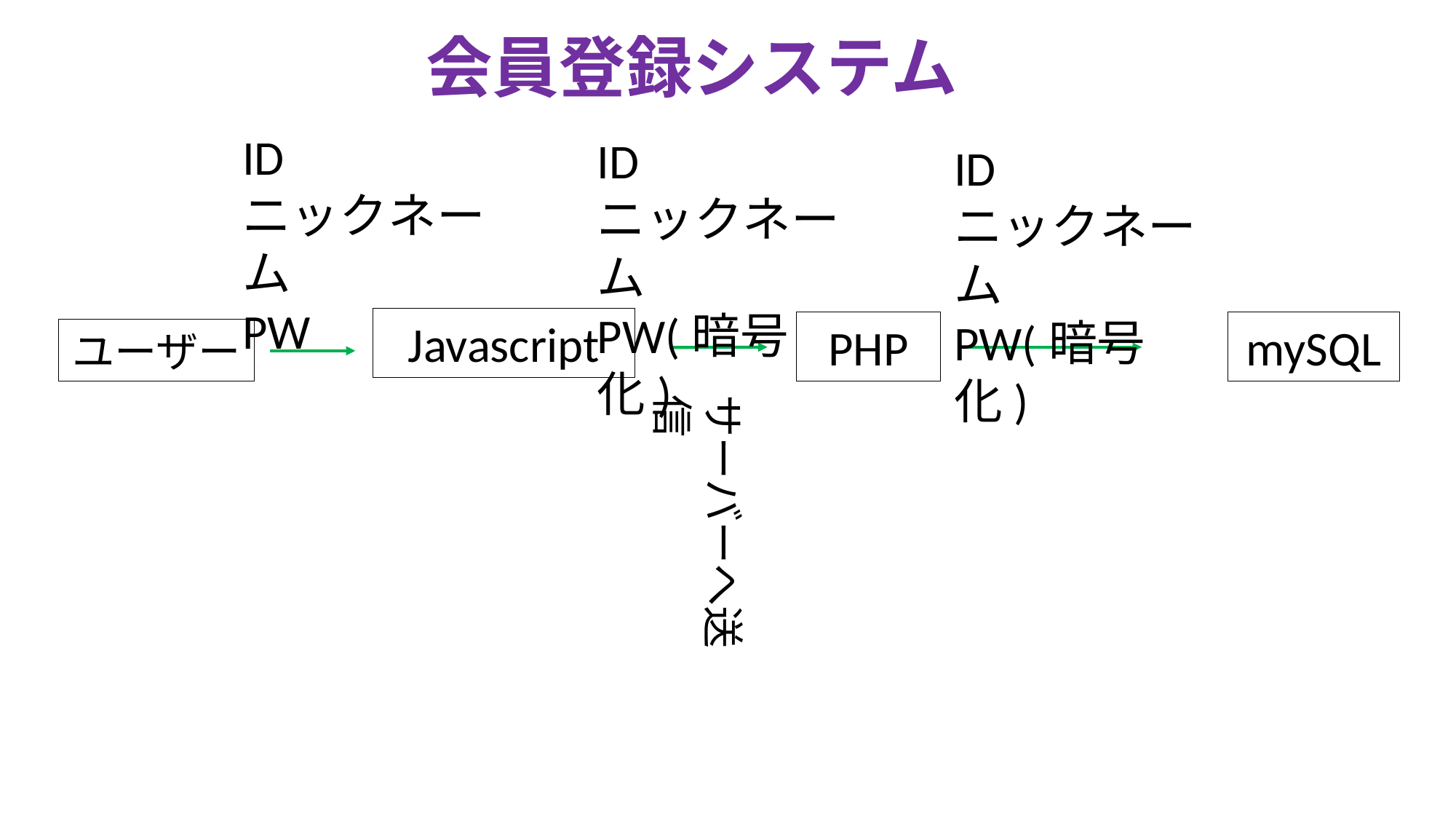

会員登録システム
ID
ニックネーム
PW
ID
ニックネーム
PW(暗号化)
ID
ニックネーム
PW(暗号化)
Javascript
PHP
mySQL
ユーザー
サーバーへ送信